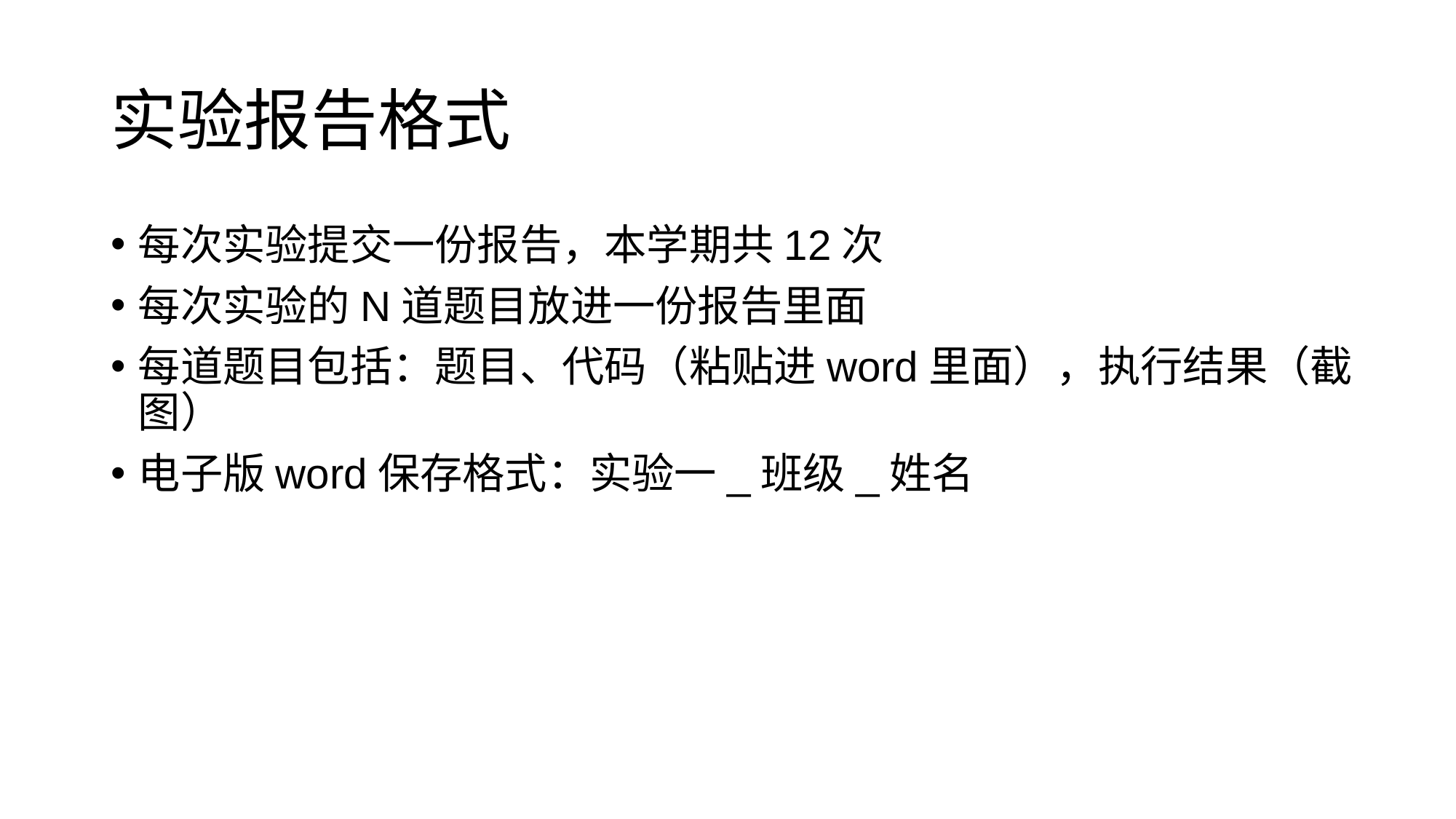

# 实验报告格式
每次实验提交一份报告，本学期共12次
每次实验的N道题目放进一份报告里面
每道题目包括：题目、代码（粘贴进word里面），执行结果（截图）
电子版word保存格式：实验一_班级_姓名